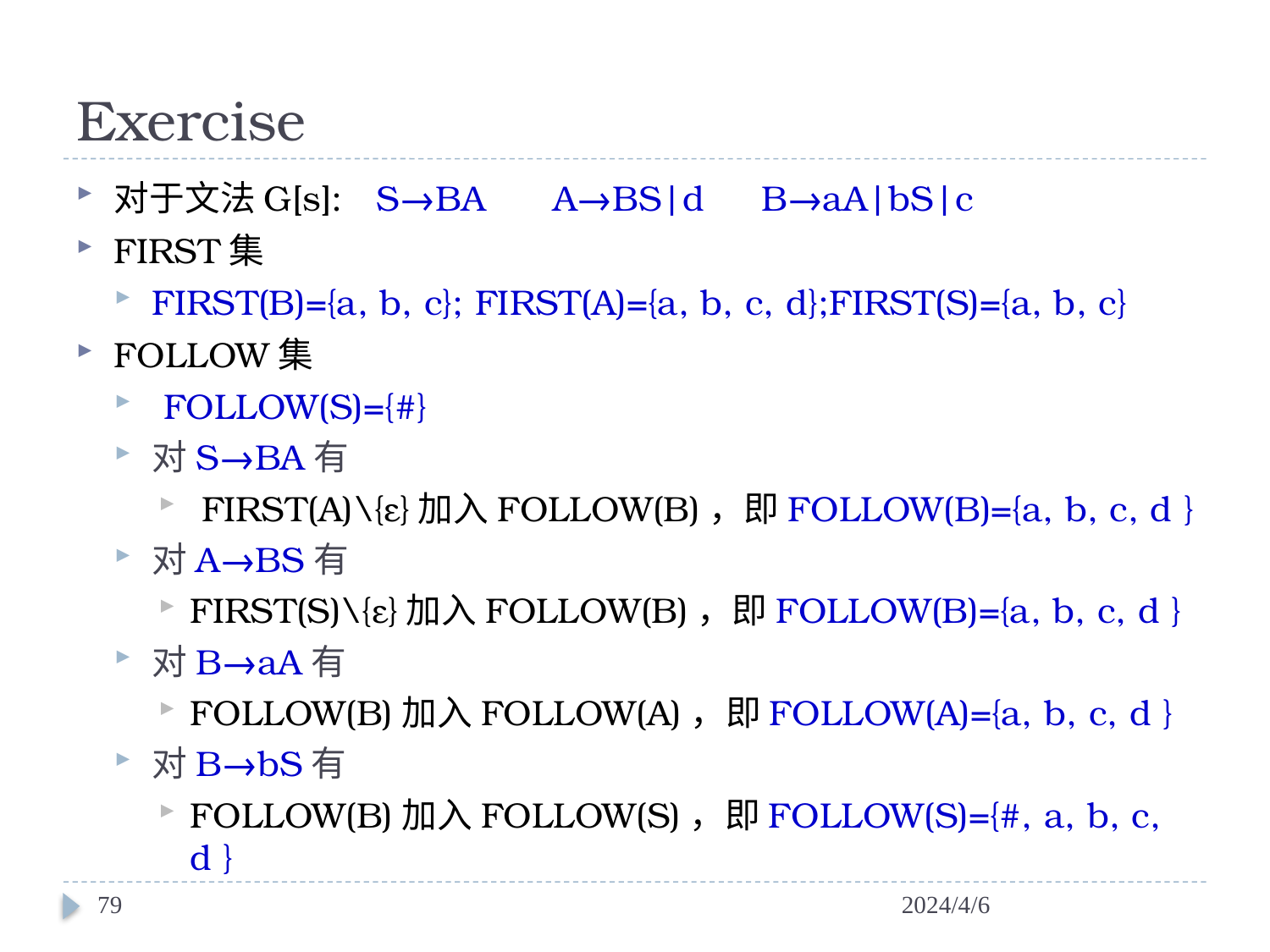

# Exercise
对于文法G[s]:   S→BA      A→BS|d     B→aA|bS|c
FIRST集
FIRST(B)={a, b, c}; FIRST(A)={a, b, c, d};FIRST(S)={a, b, c}
FOLLOW集
 FOLLOW(S)={#}
对S→BA有
 FIRST(A)\{ε}加入FOLLOW(B)，即FOLLOW(B)={a, b, c, d }
对A→BS有
FIRST(S)\{ε}加入FOLLOW(B)，即FOLLOW(B)={a, b, c, d }
对B→aA有
FOLLOW(B)加入FOLLOW(A)，即FOLLOW(A)={a, b, c, d }
对B→bS有
FOLLOW(B)加入FOLLOW(S)，即FOLLOW(S)={#, a, b, c, d }

79
2024/4/6